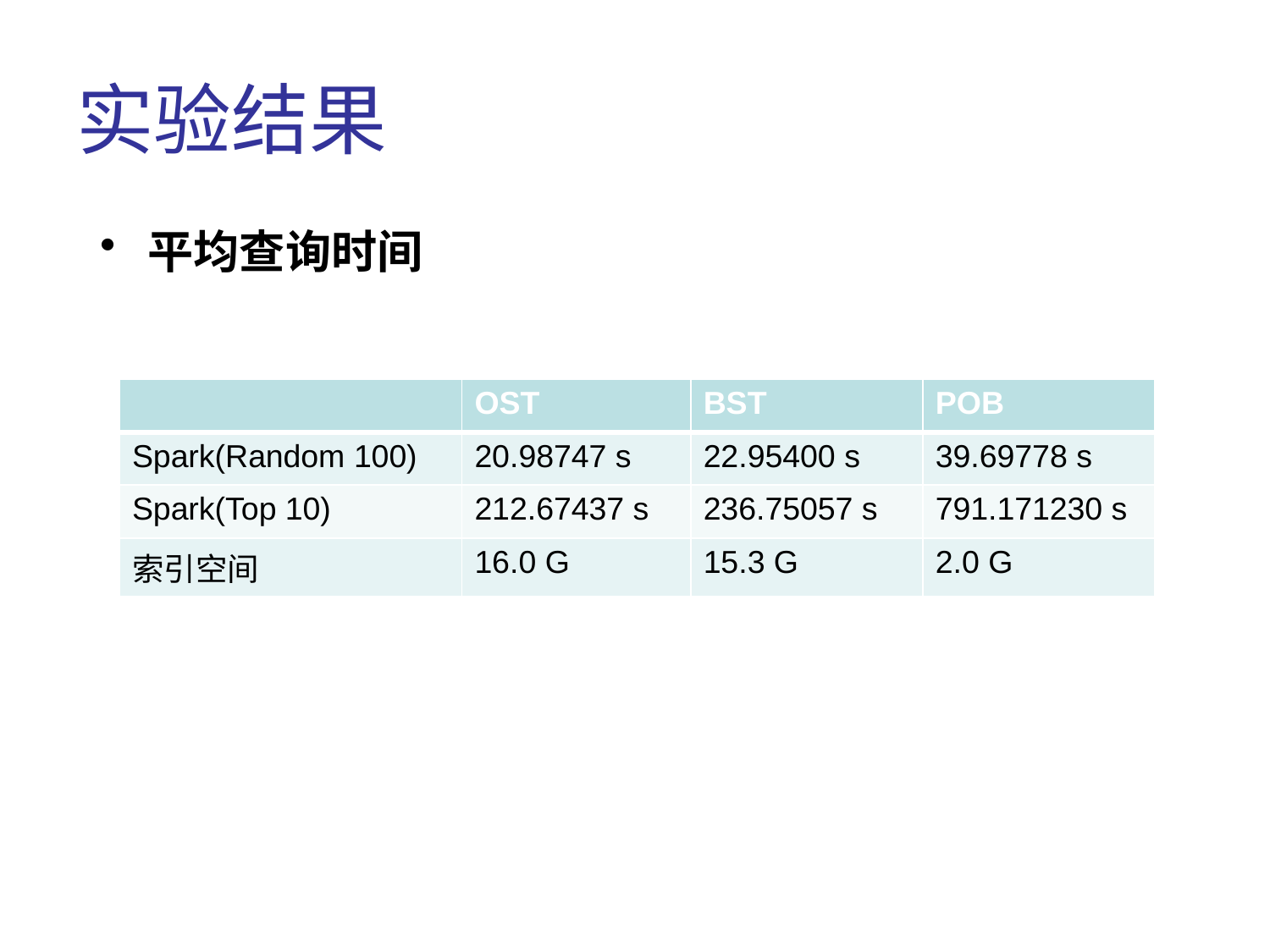

# 实验结果
平均查询时间

|  | OST | BST | POB |
| --- | --- | --- | --- |
| Spark(Random 100) | 20.98747 s | 22.95400 s | 39.69778 s |
| Spark(Top 10) | 212.67437 s | 236.75057 s | 791.171230 s |
| 索引空间 | 16.0 G | 15.3 G | 2.0 G |